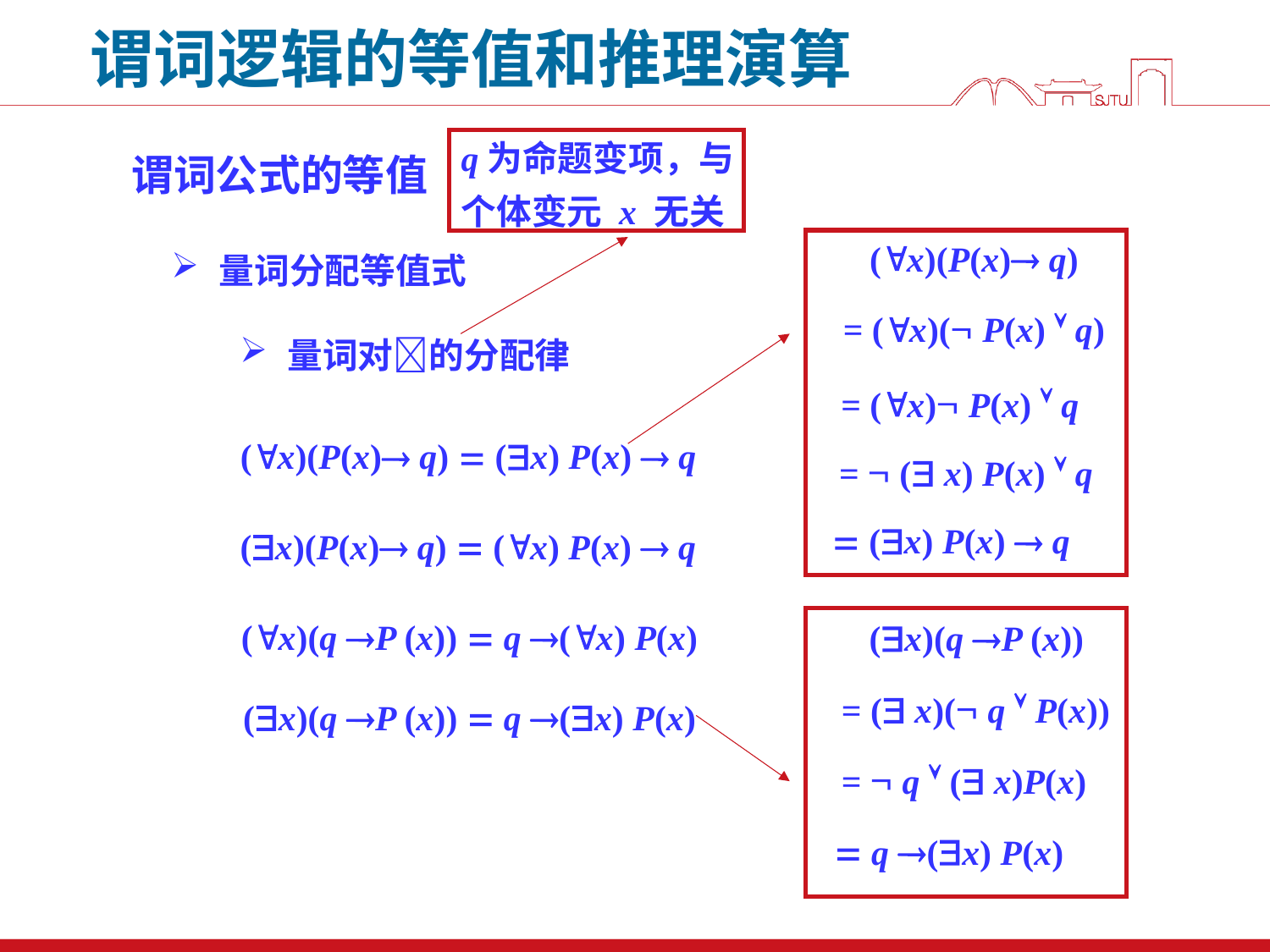

谓词逻辑的等值和推理演算
q为命题变项，与个体变元 x 无关

谓词公式的等值

(∀x)(P(x)→ q)
量词分配等值式
= (∀x)(¬ P(x) ∨ q)
量词对→的分配律
= (∀x)¬ P(x) ∨ q
(∀x)(P(x)→ q) = (∃x) P(x) → q
= ¬ (∃ x) P(x) ∨ q
= (∃x) P(x) → q
(∃x)(P(x)→ q) = (∀x) P(x) → q

(∀x)(q →P (x)) = q →(∀x) P(x)
(∃x)(q →P (x))
= (∃ x)(¬ q ∨ P(x))
(∃x)(q →P (x)) = q →(∃x) P(x)
= ¬ q ∨ (∃ x)P(x)
= q →(∃x) P(x)